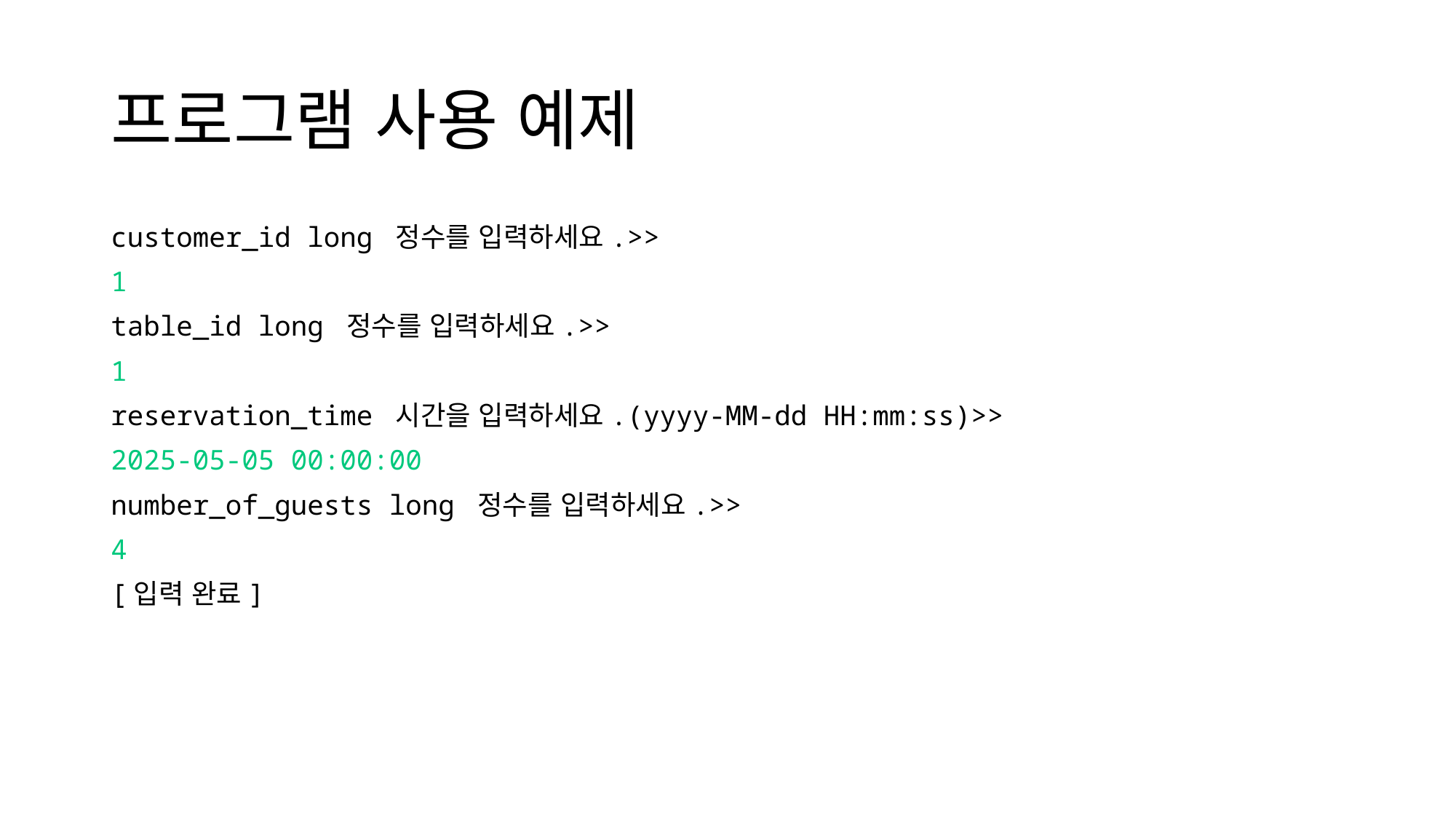

# 프로그램 사용 예제
customer_id long 정수를 입력하세요.>>
1
table_id long 정수를 입력하세요.>>
1
reservation_time 시간을 입력하세요.(yyyy-MM-dd HH:mm:ss)>>
2025-05-05 00:00:00
number_of_guests long 정수를 입력하세요.>>
4
[입력 완료]